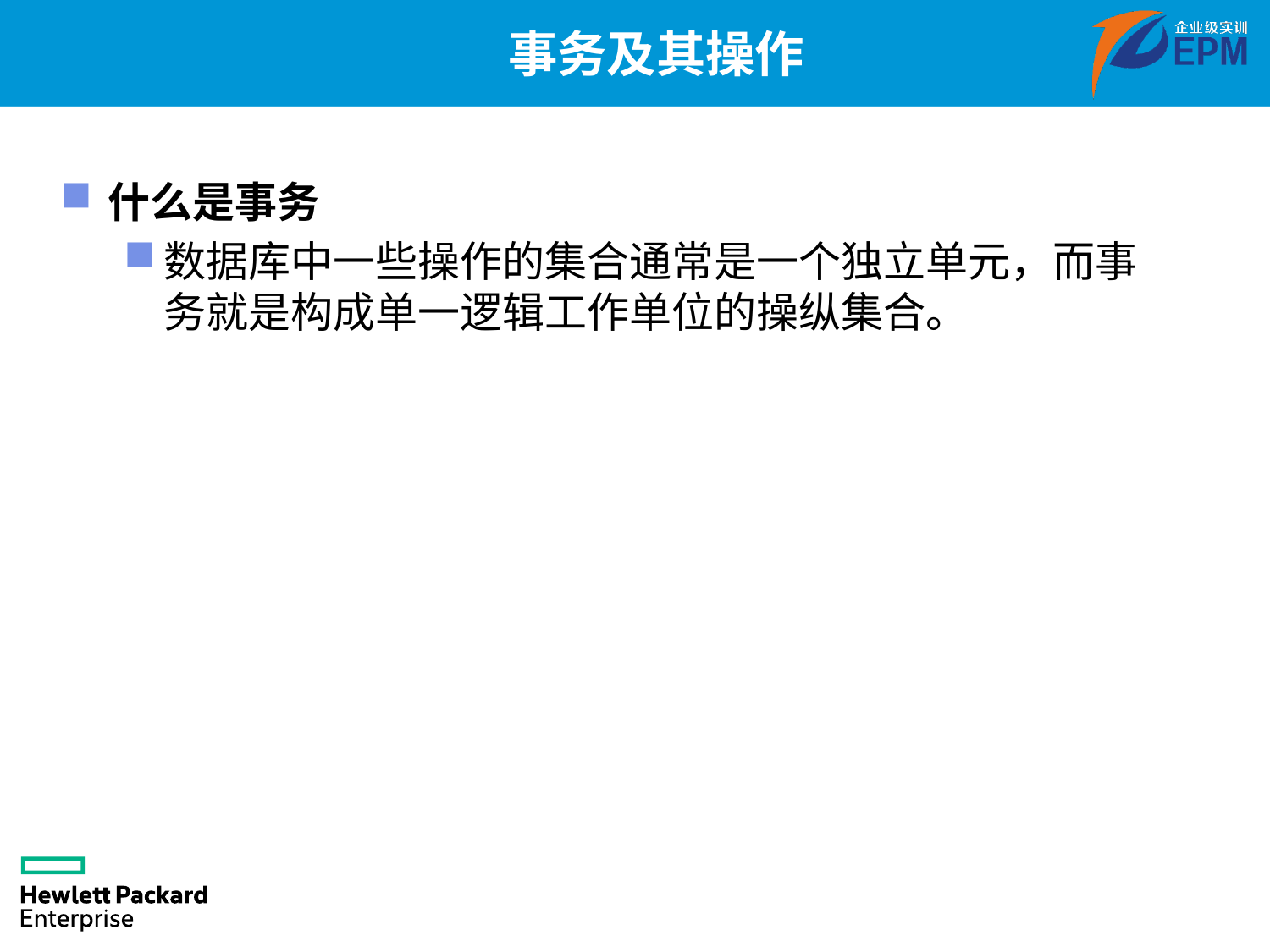

事务及其操作
什么是事务
数据库中一些操作的集合通常是一个独立单元，而事务就是构成单一逻辑工作单位的操纵集合。